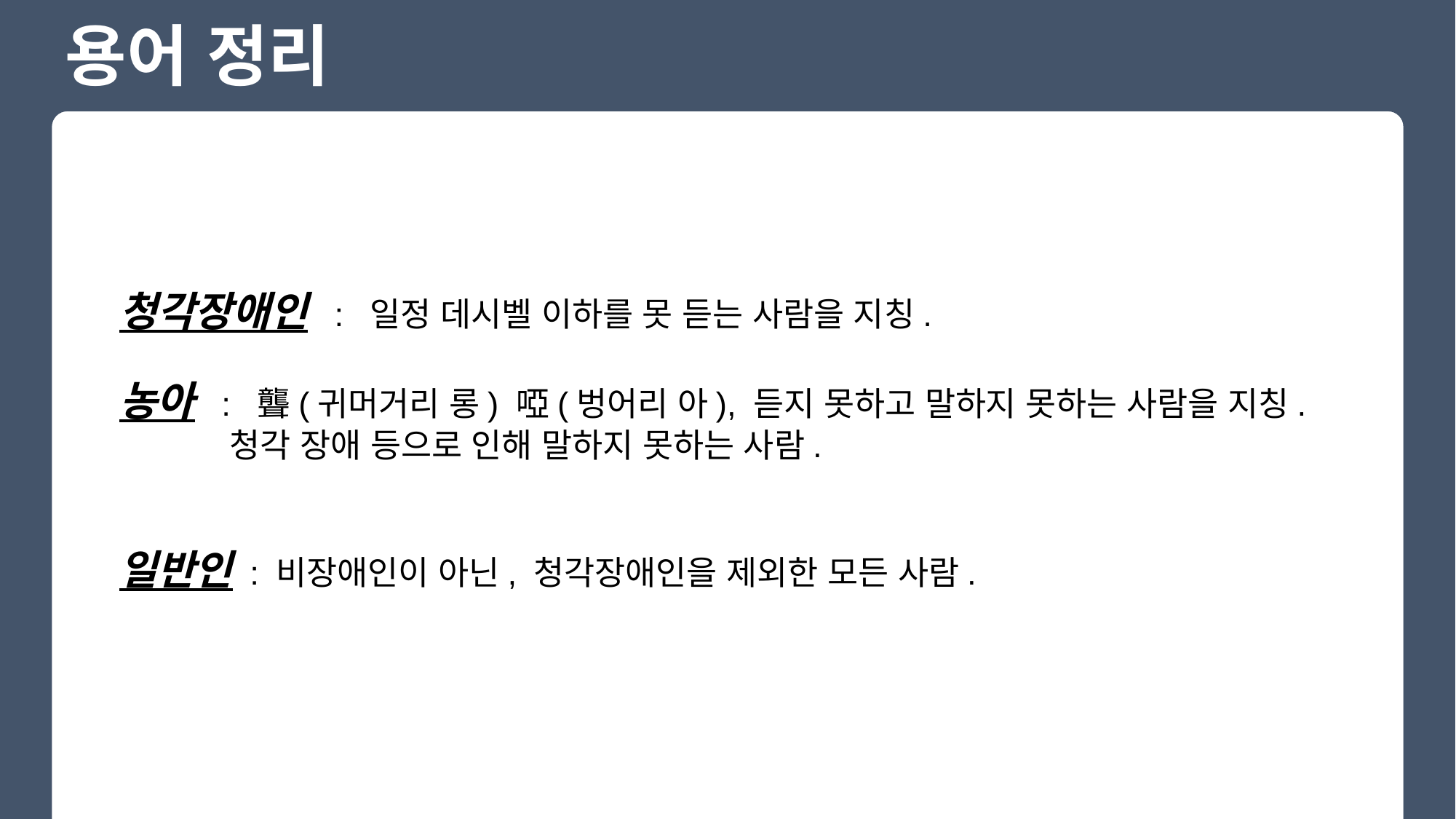

용어 정리
청각장애인  :  일정 데시벨 이하를 못 듣는 사람을 지칭.

농아  :  聾(귀머거리 롱) 啞(벙어리 아), 듣지 못하고 말하지 못하는 사람을 지칭.
           청각 장애 등으로 인해 말하지 못하는 사람.

일반인 : 비장애인이 아닌, 청각장애인을 제외한 모든 사람.